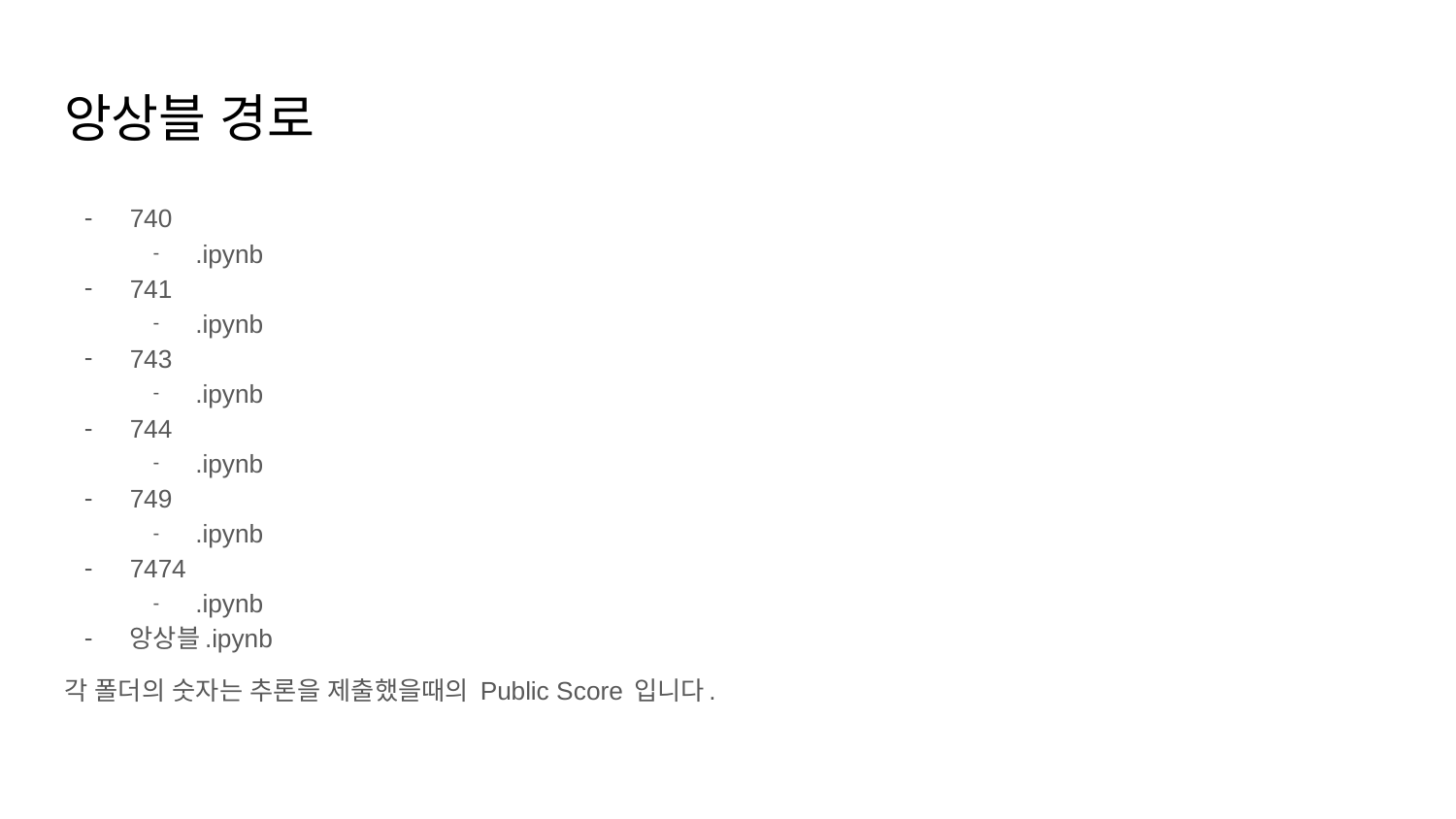

# 앙상블 경로
740
.ipynb
741
.ipynb
743
.ipynb
744
.ipynb
749
.ipynb
7474
.ipynb
앙상블.ipynb
각 폴더의 숫자는 추론을 제출했을때의 Public Score 입니다.